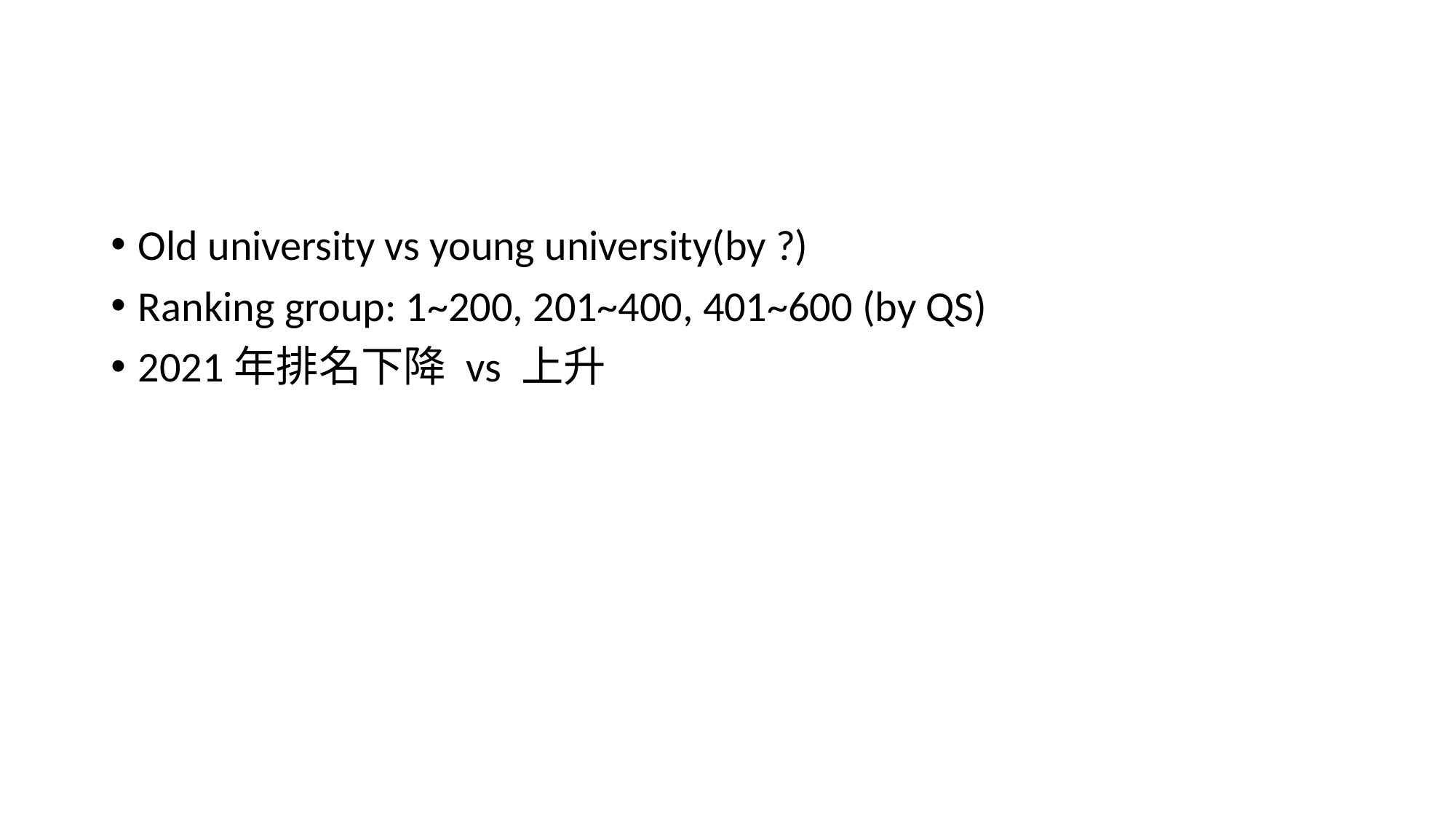

#
Old university vs young university(by ?)
Ranking group: 1~200, 201~400, 401~600 (by QS)
2021年排名下降 vs 上升